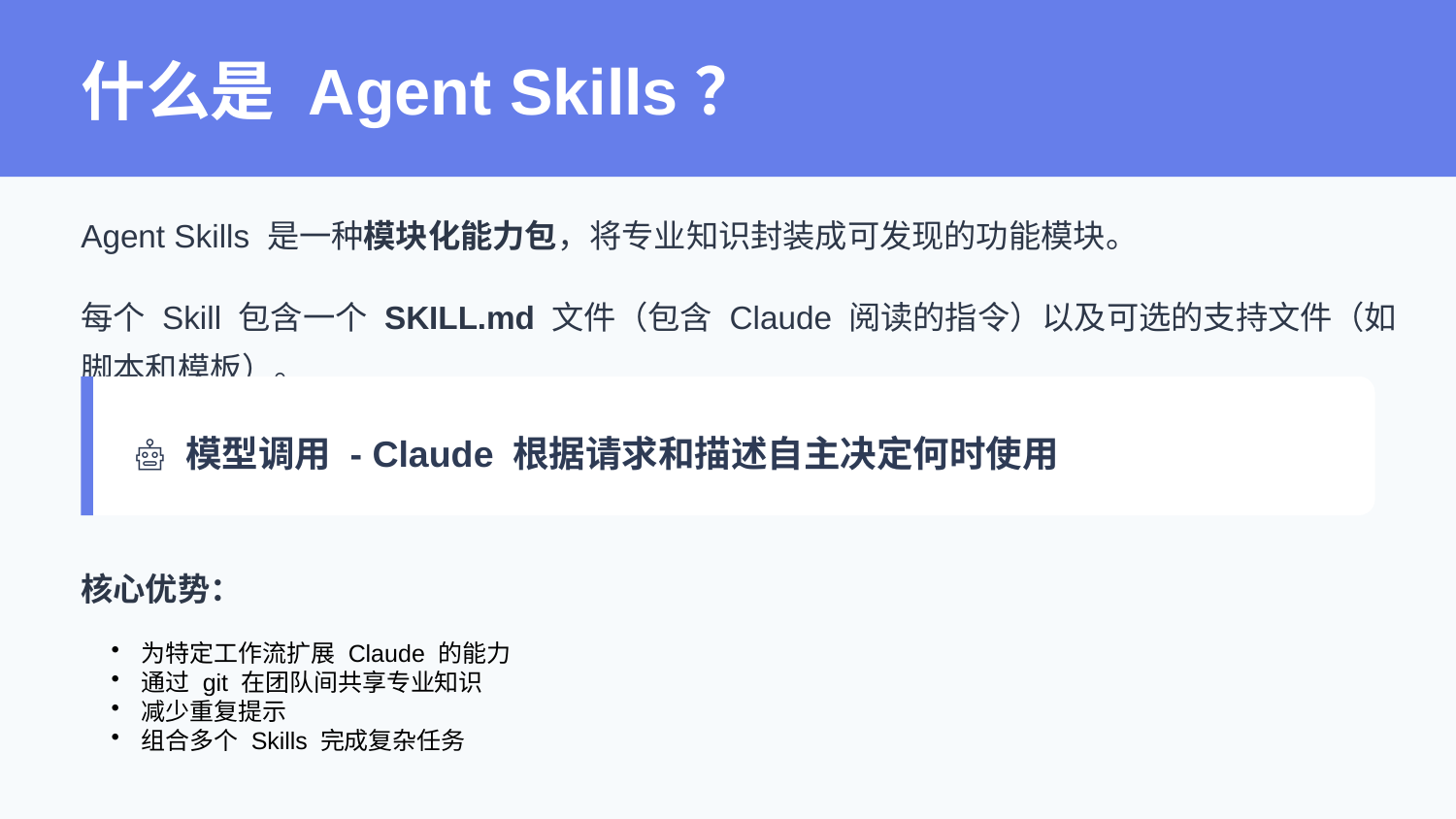

什么是 Agent Skills？
Agent Skills 是一种模块化能力包，将专业知识封装成可发现的功能模块。
每个 Skill 包含一个 SKILL.md 文件（包含 Claude 阅读的指令）以及可选的支持文件（如脚本和模板）。

🤖 模型调用 - Claude 根据请求和描述自主决定何时使用
核心优势：
为特定工作流扩展 Claude 的能力
通过 git 在团队间共享专业知识
减少重复提示
组合多个 Skills 完成复杂任务